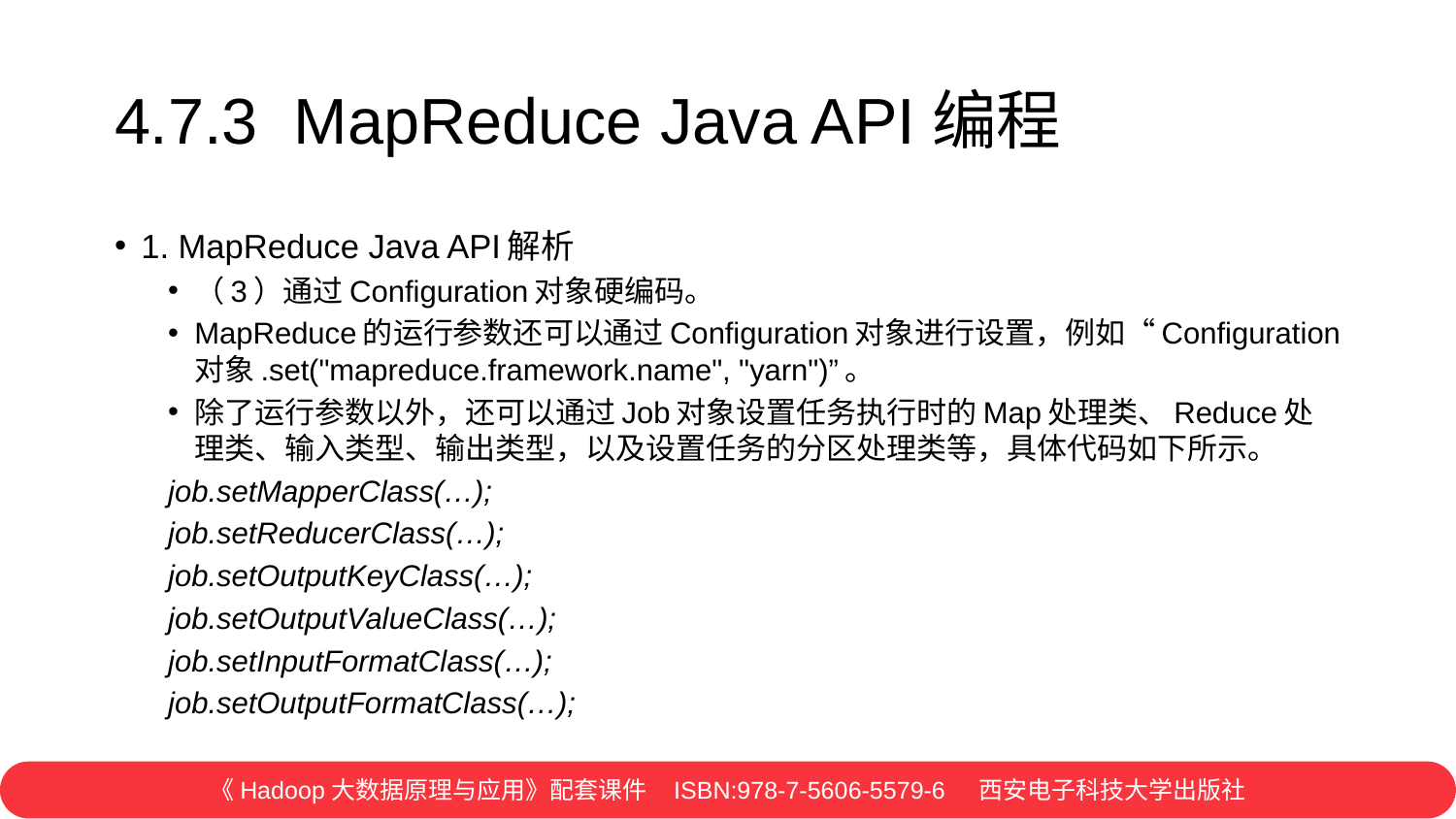

# 4.7.3  MapReduce Java API编程
1. MapReduce Java API解析
（3）通过Configuration对象硬编码。
MapReduce的运行参数还可以通过Configuration对象进行设置，例如“Configuration对象.set("mapreduce.framework.name", "yarn")”。
除了运行参数以外，还可以通过Job对象设置任务执行时的Map处理类、Reduce处理类、输入类型、输出类型，以及设置任务的分区处理类等，具体代码如下所示。
job.setMapperClass(…);
job.setReducerClass(…);
job.setOutputKeyClass(…);
job.setOutputValueClass(…);
job.setInputFormatClass(…);
job.setOutputFormatClass(…);